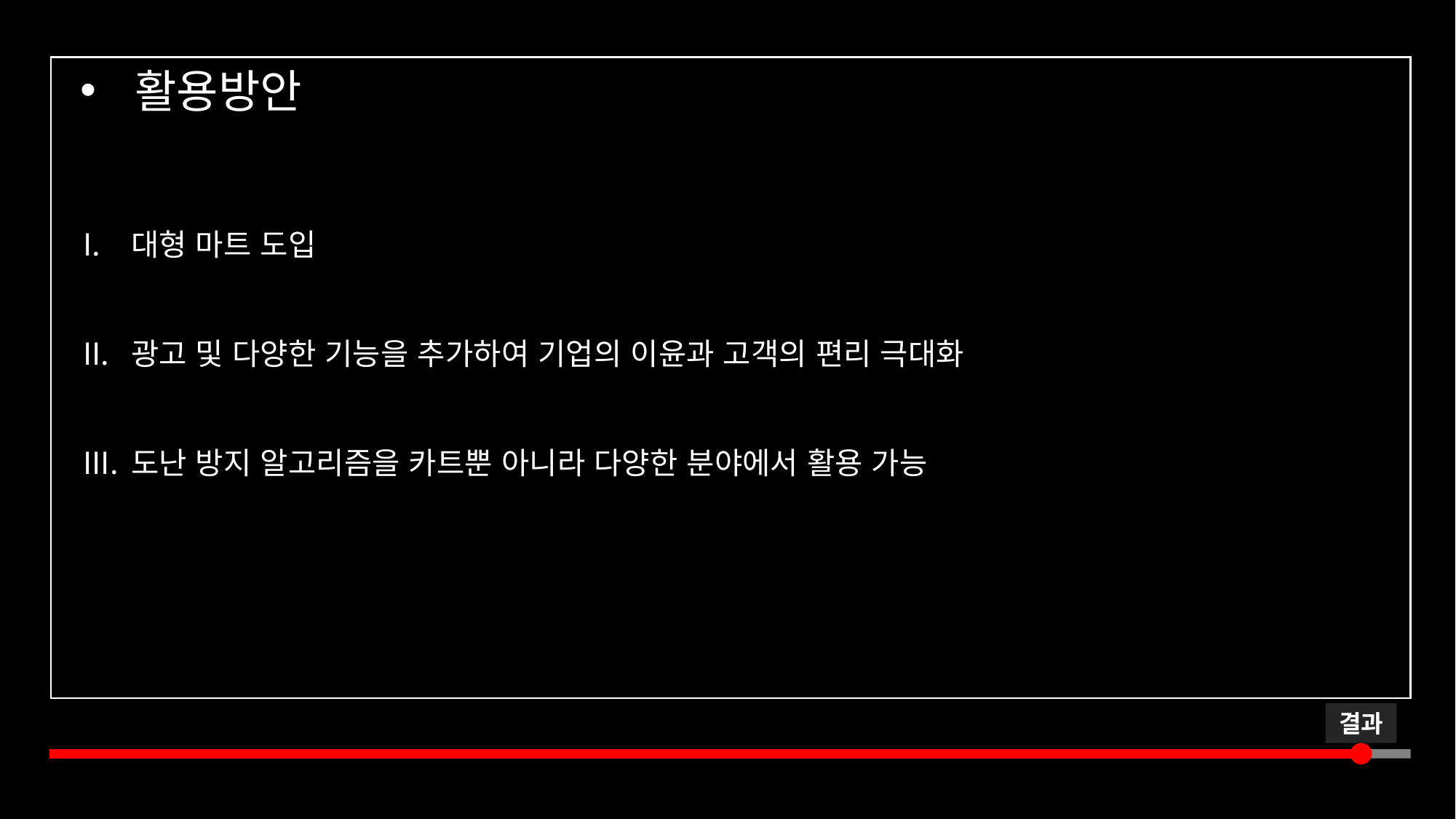

활용방안
대형 마트 도입

광고 및 다양한 기능을 추가하여 기업의 이윤과 고객의 편리 극대화

도난 방지 알고리즘을 카트뿐 아니라 다양한 분야에서 활용 가능
결과